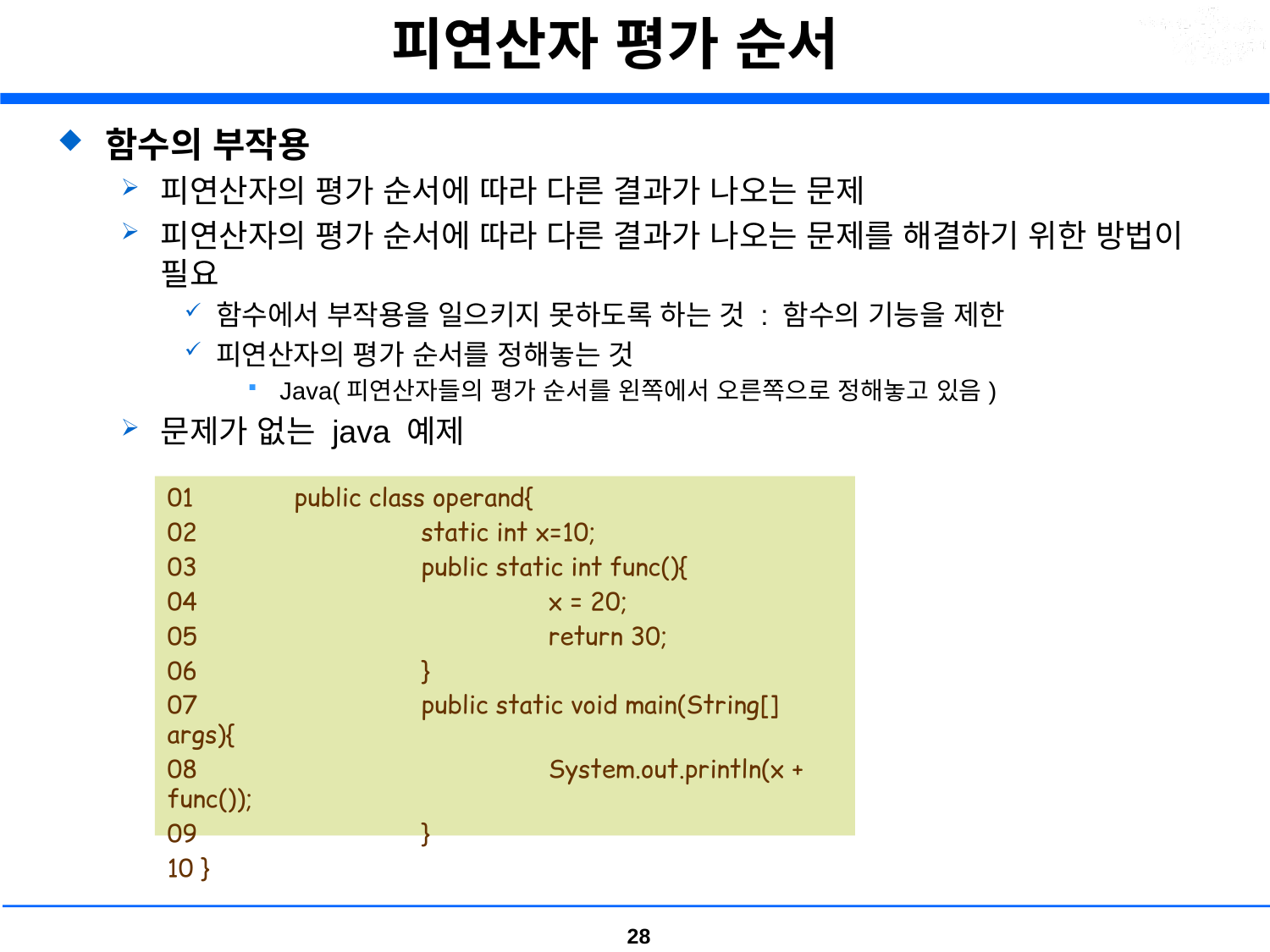

# 피연산자 평가 순서
함수의 부작용
피연산자의 평가 순서에 따라 다른 결과가 나오는 문제
피연산자의 평가 순서에 따라 다른 결과가 나오는 문제를 해결하기 위한 방법이 필요
함수에서 부작용을 일으키지 못하도록 하는 것 : 함수의 기능을 제한
피연산자의 평가 순서를 정해놓는 것
Java(피연산자들의 평가 순서를 왼쪽에서 오른쪽으로 정해놓고 있음)
문제가 없는 java 예제

01	public class operand{
02		static int x=10;
03 		public static int func(){
04 			x = 20;
05 			return 30;
06 		}
07 		public static void main(String[] args){
08 			System.out.println(x + func());
09 		}
10 }